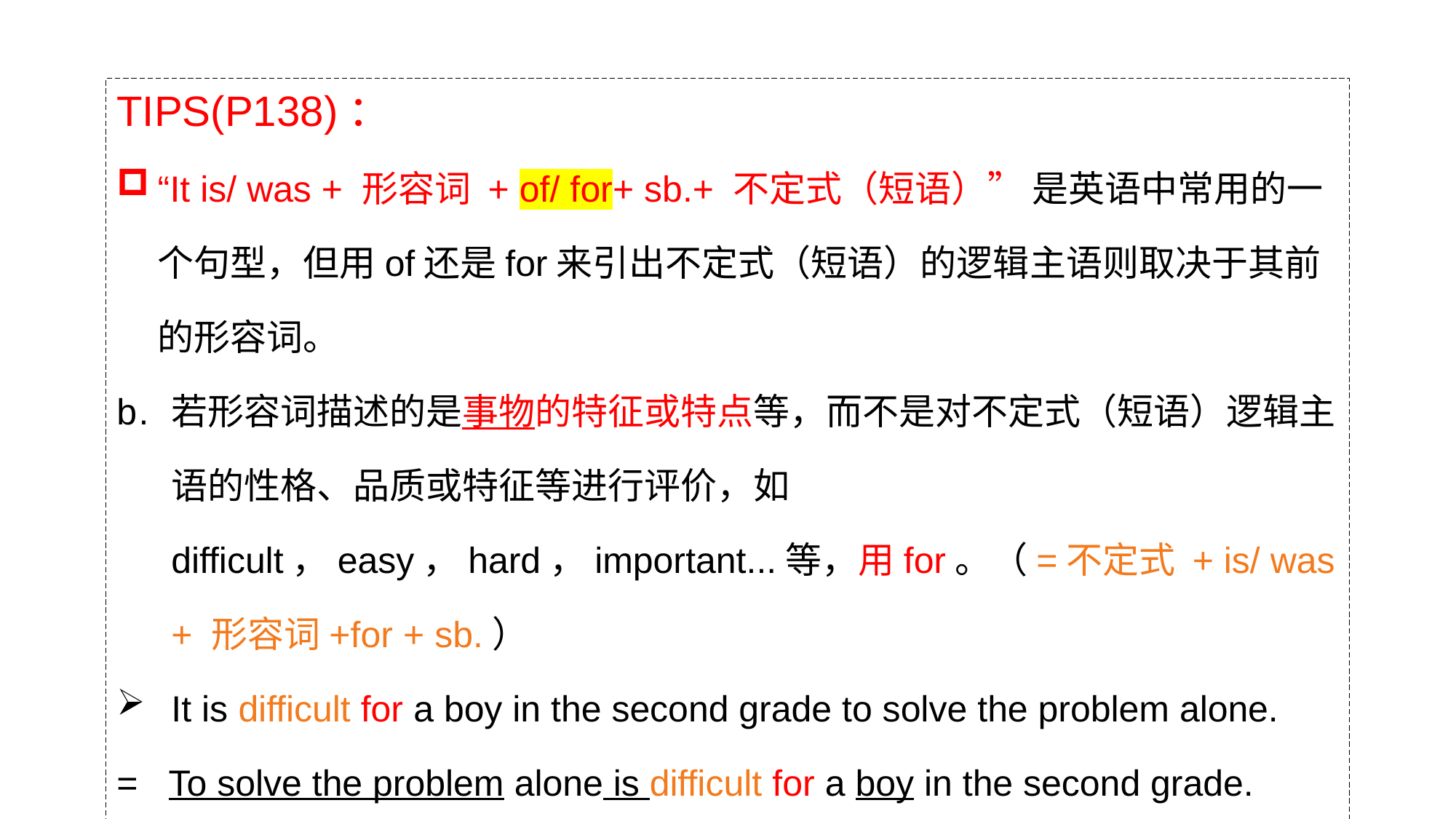

TIPS(P138)：
“It is/ was + 形容词 + of/ for+ sb.+ 不定式（短语）” 是英语中常用的一个句型，但用of还是for来引出不定式（短语）的逻辑主语则取决于其前的形容词。
若形容词描述的是事物的特征或特点等，而不是对不定式（短语）逻辑主语的性格、品质或特征等进行评价，如difficult，easy，hard，important...等，用for。（=不定式 + is/ was + 形容词+for + sb.）
It is difficult for a boy in the second grade to solve the problem alone.
=   To solve the problem alone is difficult for a boy in the second grade.